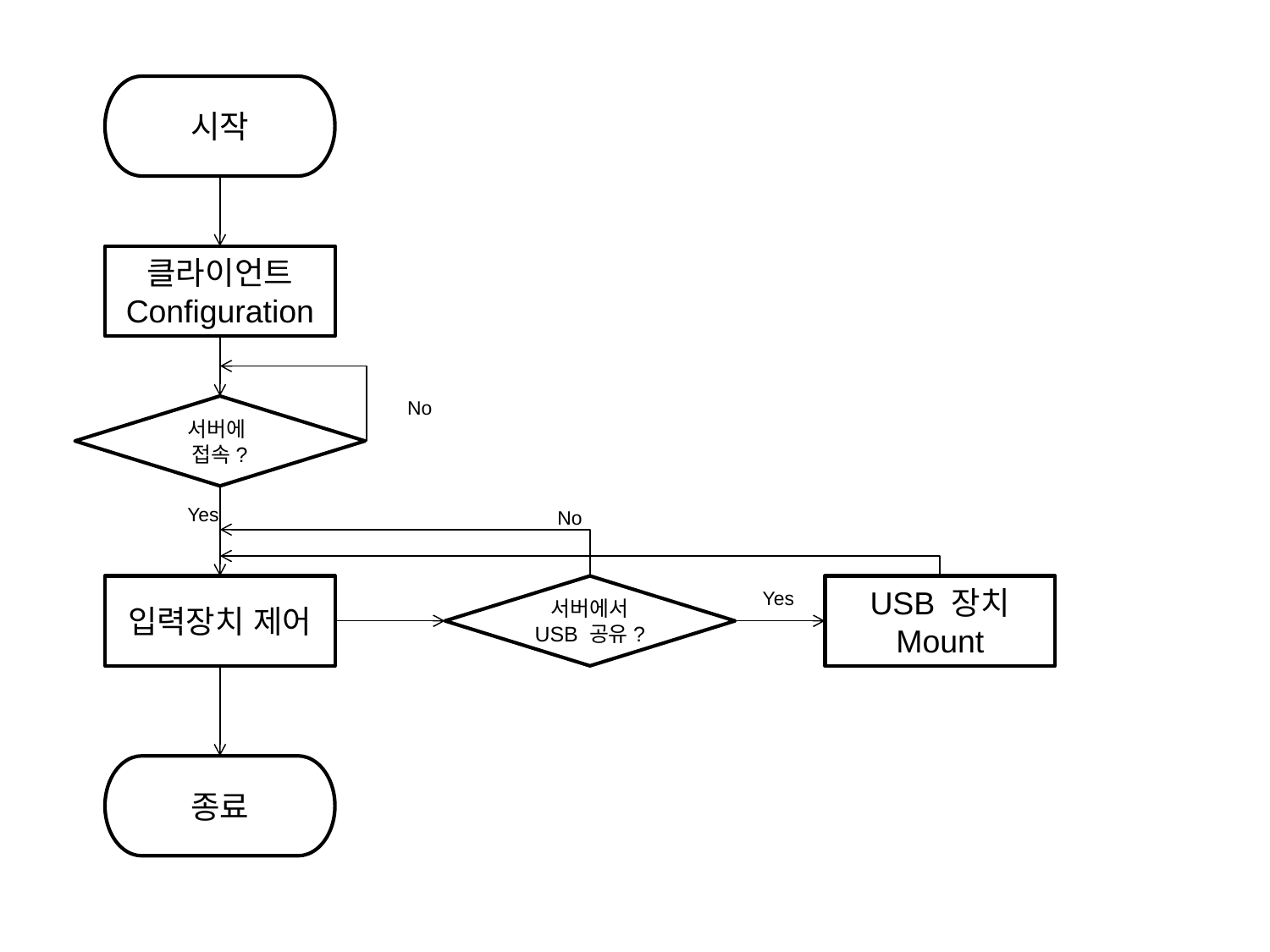

시작
클라이언트
Configuration
No
서버에
접속?
Yes
No
입력장치 제어
서버에서 USB 공유?
USB 장치 Mount
Yes
종료